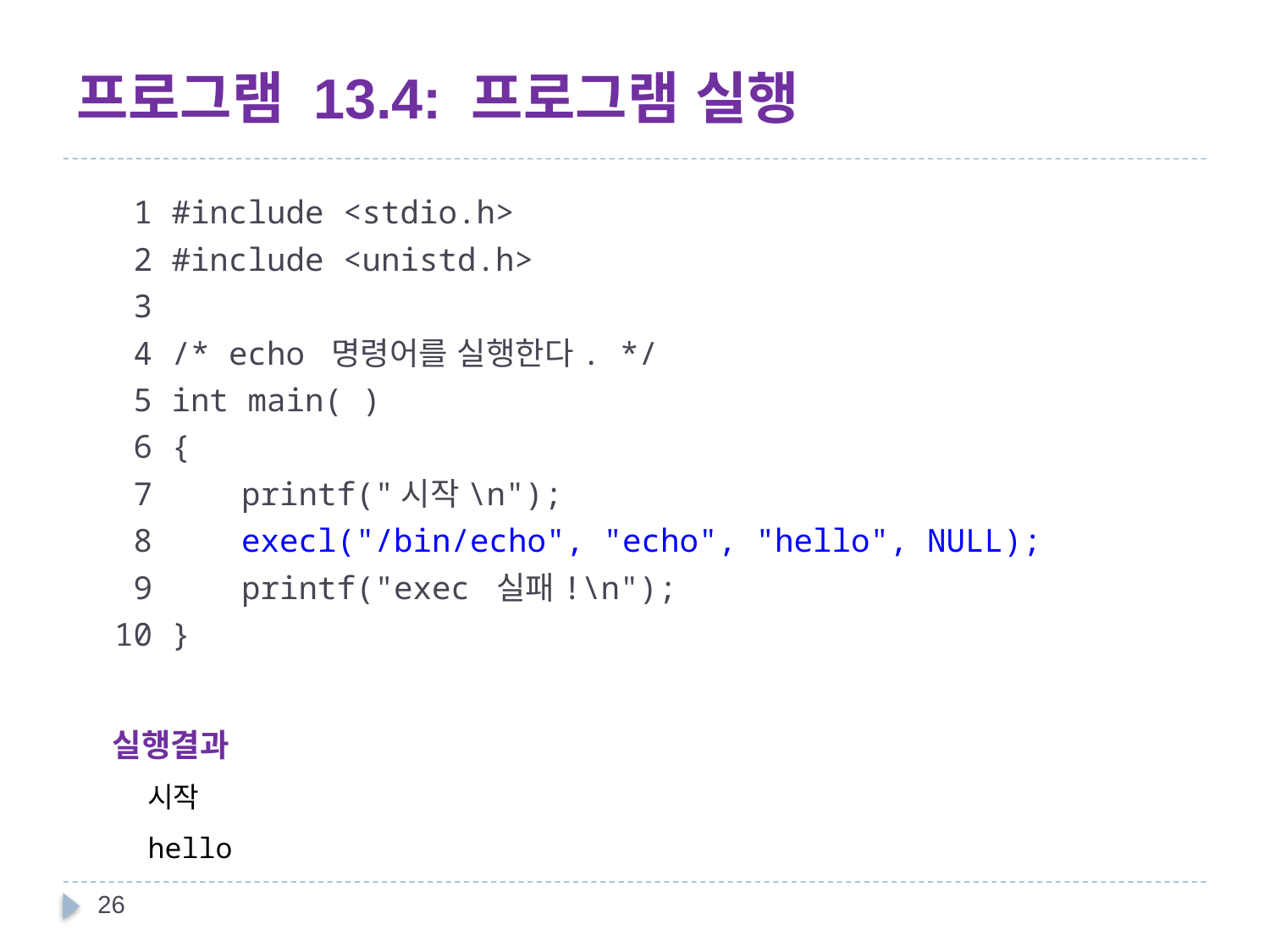

# 프로그램 13.4: 프로그램 실행
 1 #include <stdio.h>
 2 #include <unistd.h>
 3
 4 /* echo 명령어를 실행한다. */
 5 int main( )
 6 {
 7 	printf("시작\n");
 8 	execl("/bin/echo", "echo", "hello", NULL);
 9 	printf("exec 실패!\n");
10 }

실행결과
시작
hello
26